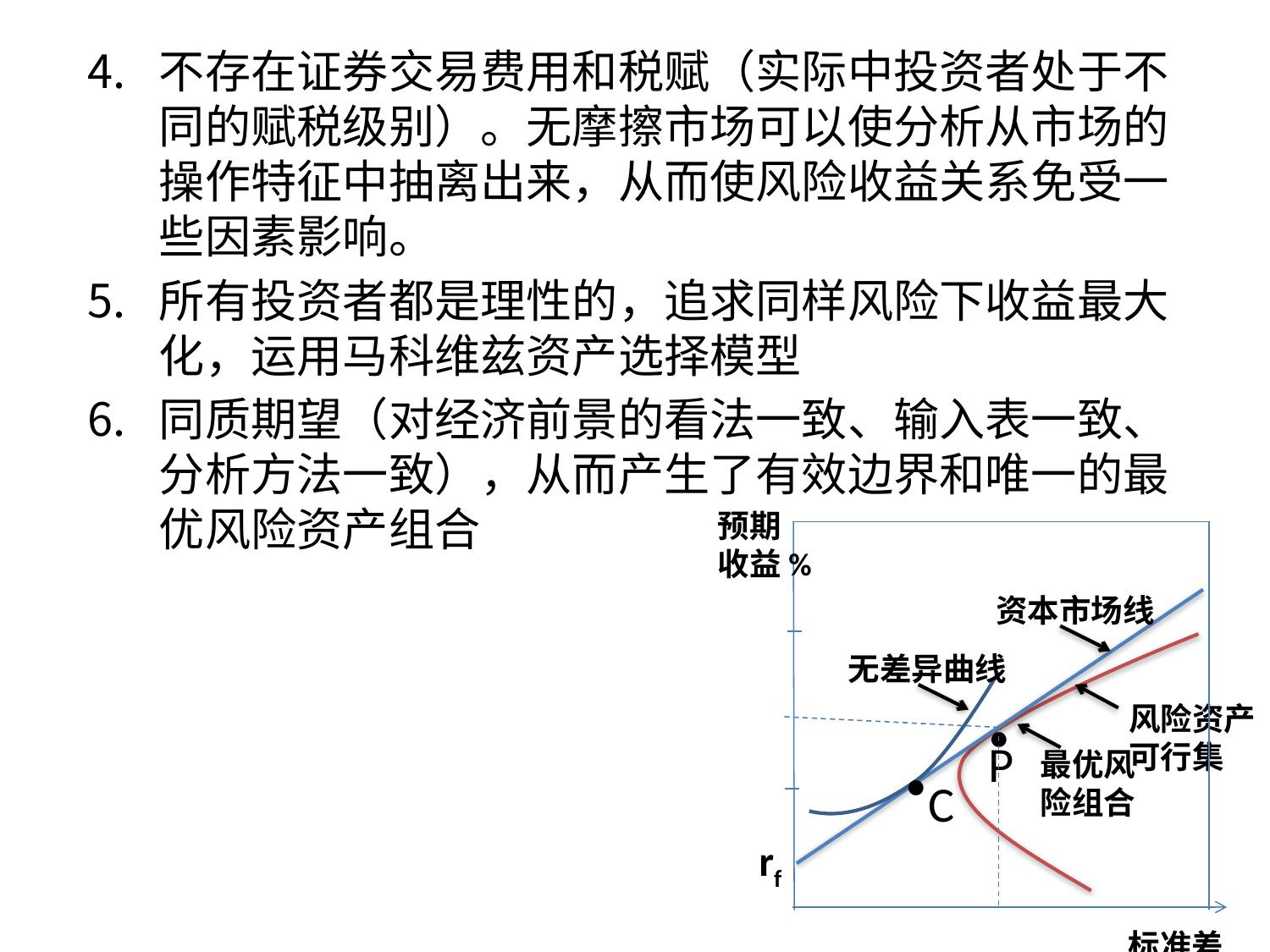

不存在证券交易费用和税赋（实际中投资者处于不同的赋税级别）。无摩擦市场可以使分析从市场的操作特征中抽离出来，从而使风险收益关系免受一些因素影响。
所有投资者都是理性的，追求同样风险下收益最大化，运用马科维兹资产选择模型
同质期望（对经济前景的看法一致、输入表一致、分析方法一致），从而产生了有效边界和唯一的最优风险资产组合

预期
收益%
标准差
资本市场线

无差异曲线
·

风险资产
可行集
·
P
最优风
险组合
C
rf